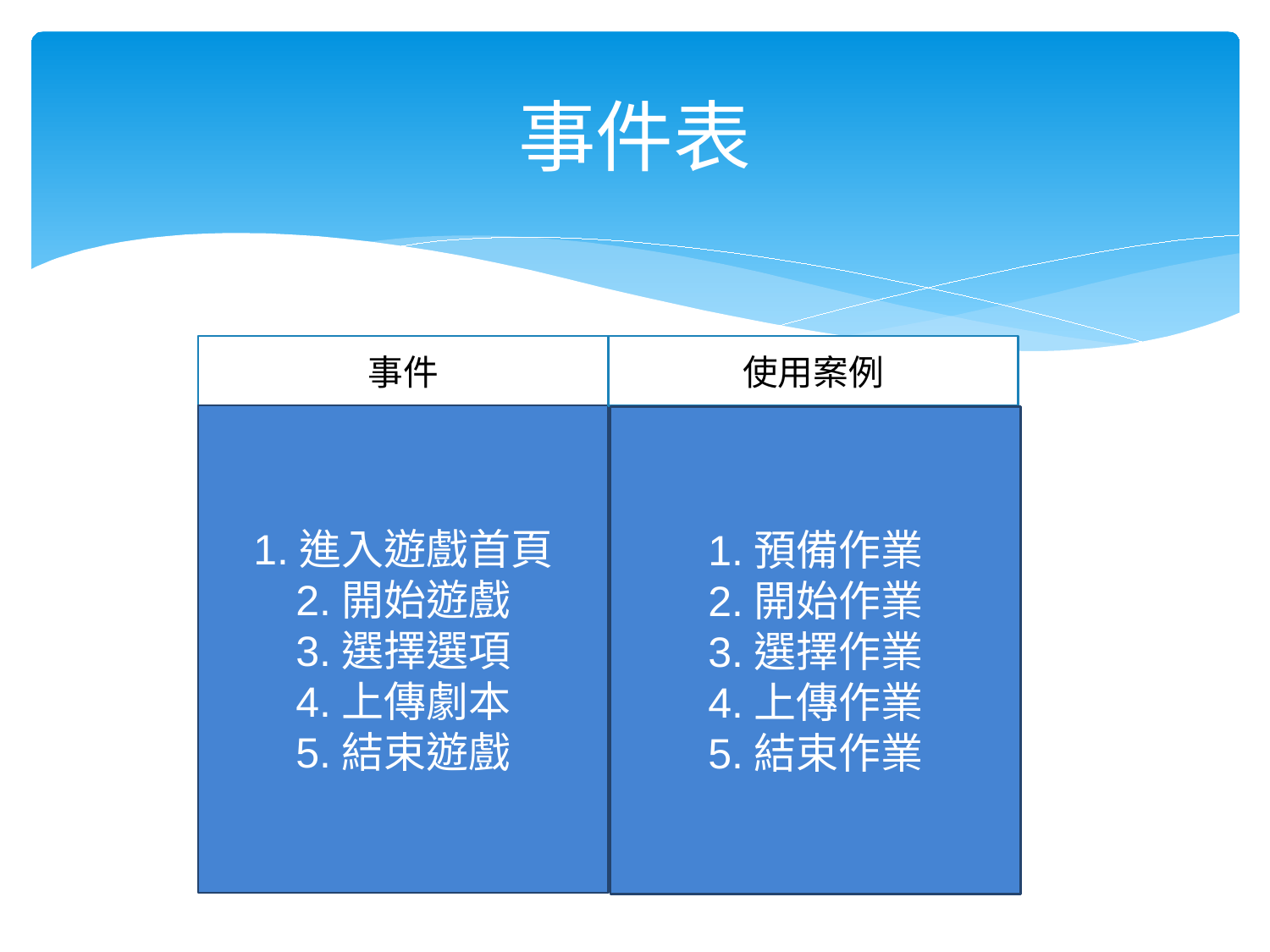

# 事件表
事件
使用案例
1.進入遊戲首頁
2.開始遊戲
3.選擇選項
4.上傳劇本
5.結束遊戲
1.預備作業
2.開始作業
3.選擇作業
4.上傳作業
5.結束作業